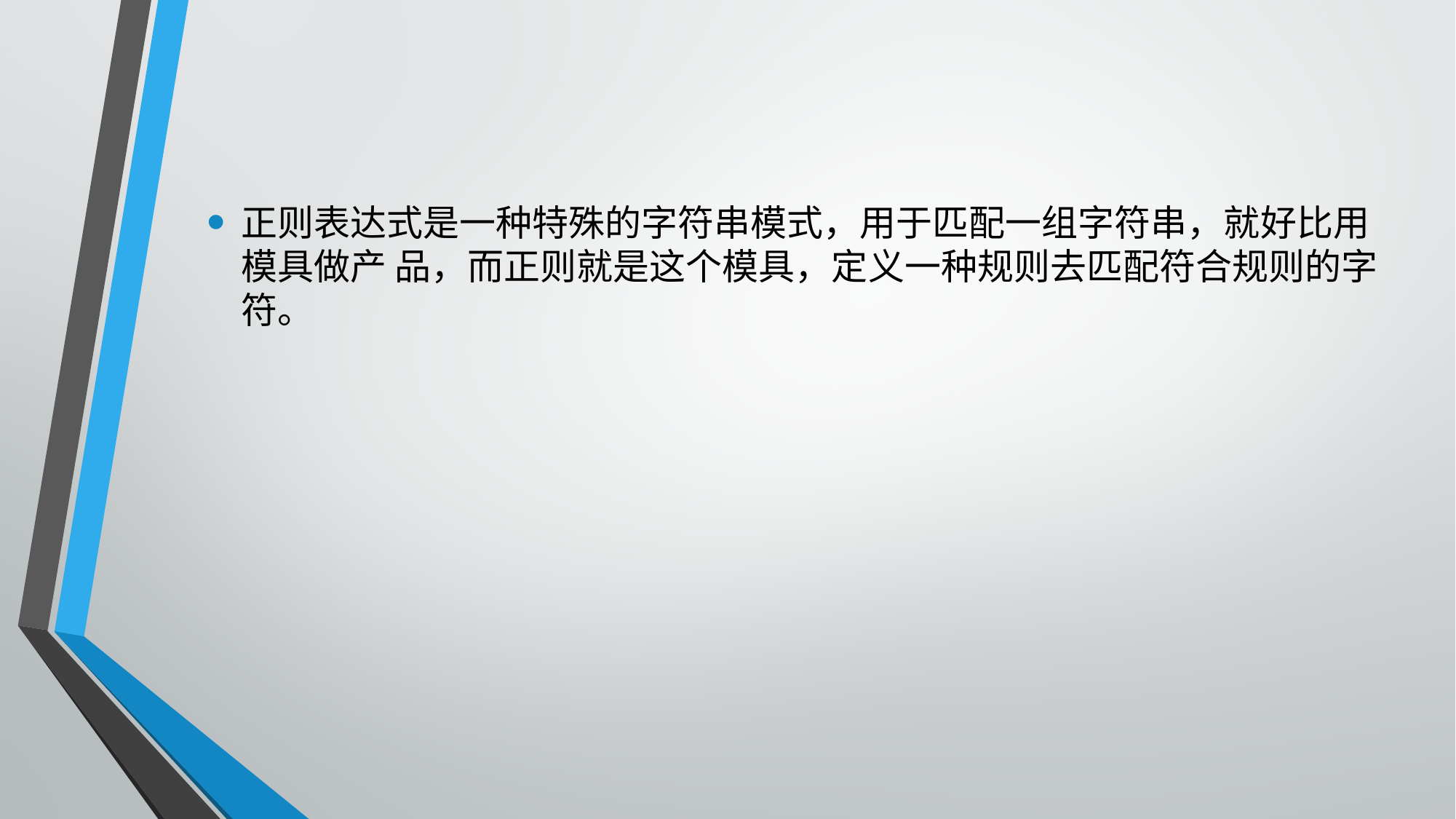

正则表达式是一种特殊的字符串模式，用于匹配一组字符串，就好比用模具做产 品，而正则就是这个模具，定义一种规则去匹配符合规则的字符。